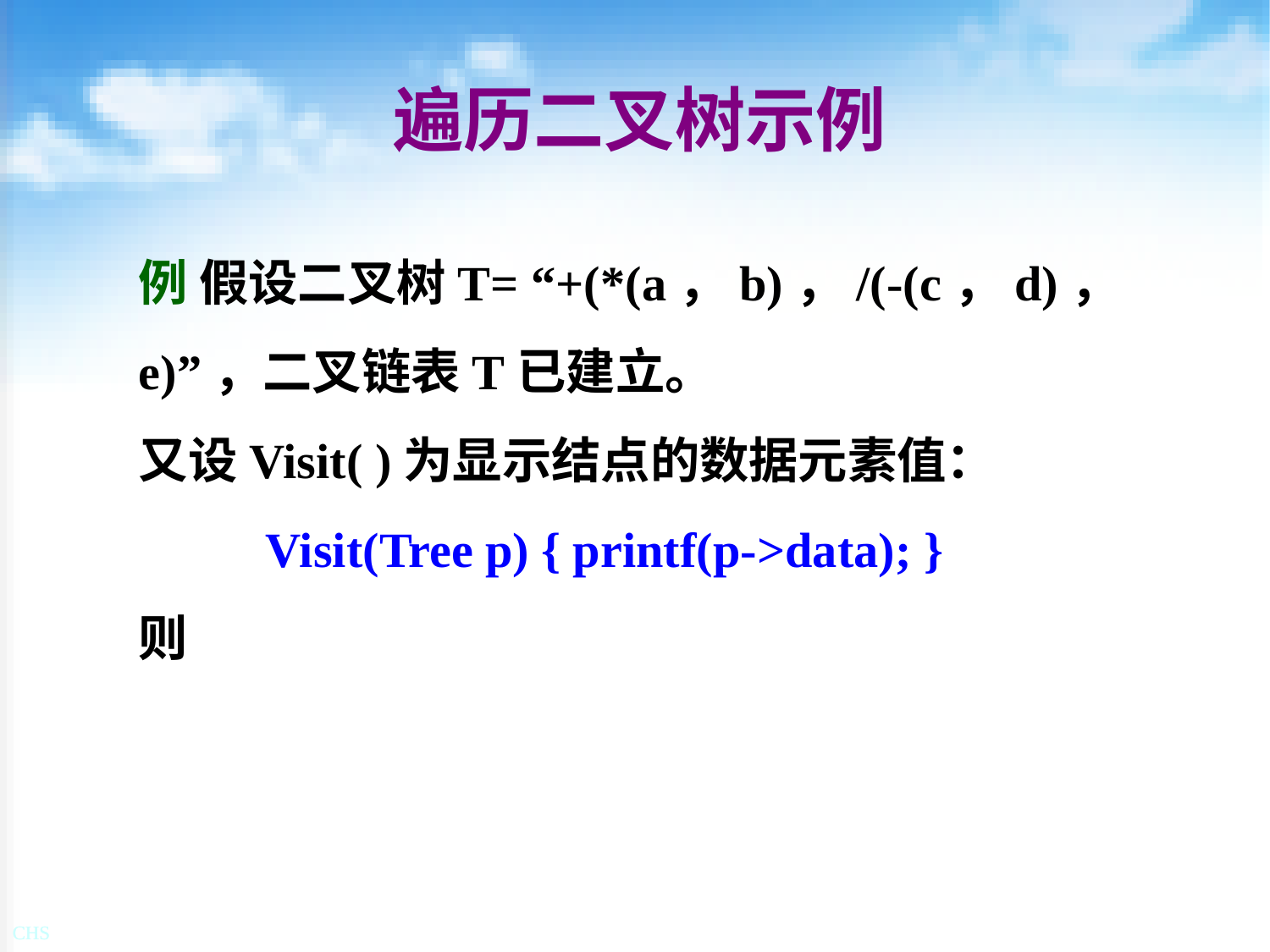

# 遍历二叉树示例
例 假设二叉树T= “+(*(a，b)，/(-(c，d)，e)”，二叉链表T已建立。
又设Visit( )为显示结点的数据元素值：
	Visit(Tree p) { printf(p->data); }
则
61